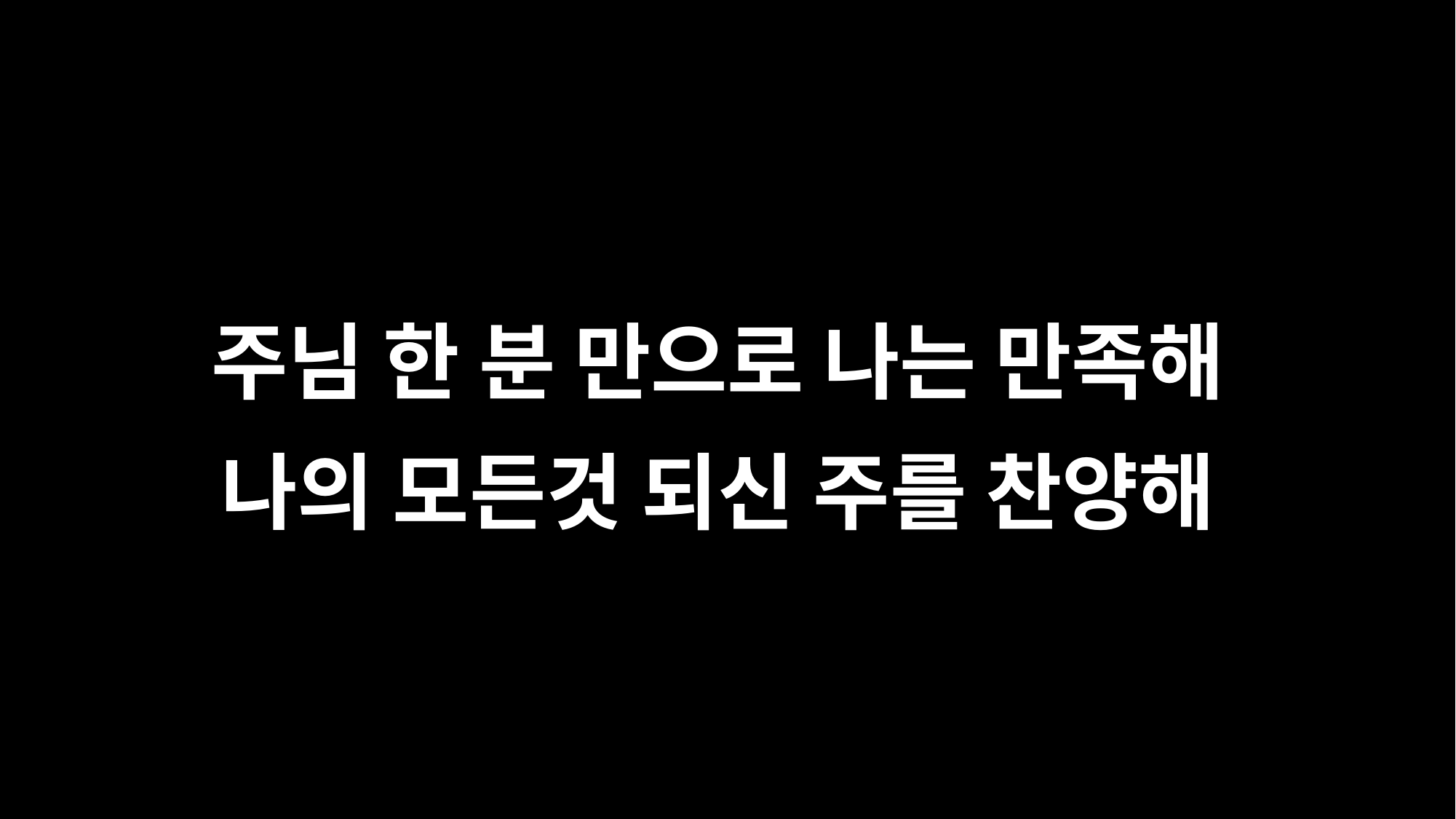

주님 한 분 만으로 나는 만족해
나의 모든것 되신 주를 찬양해